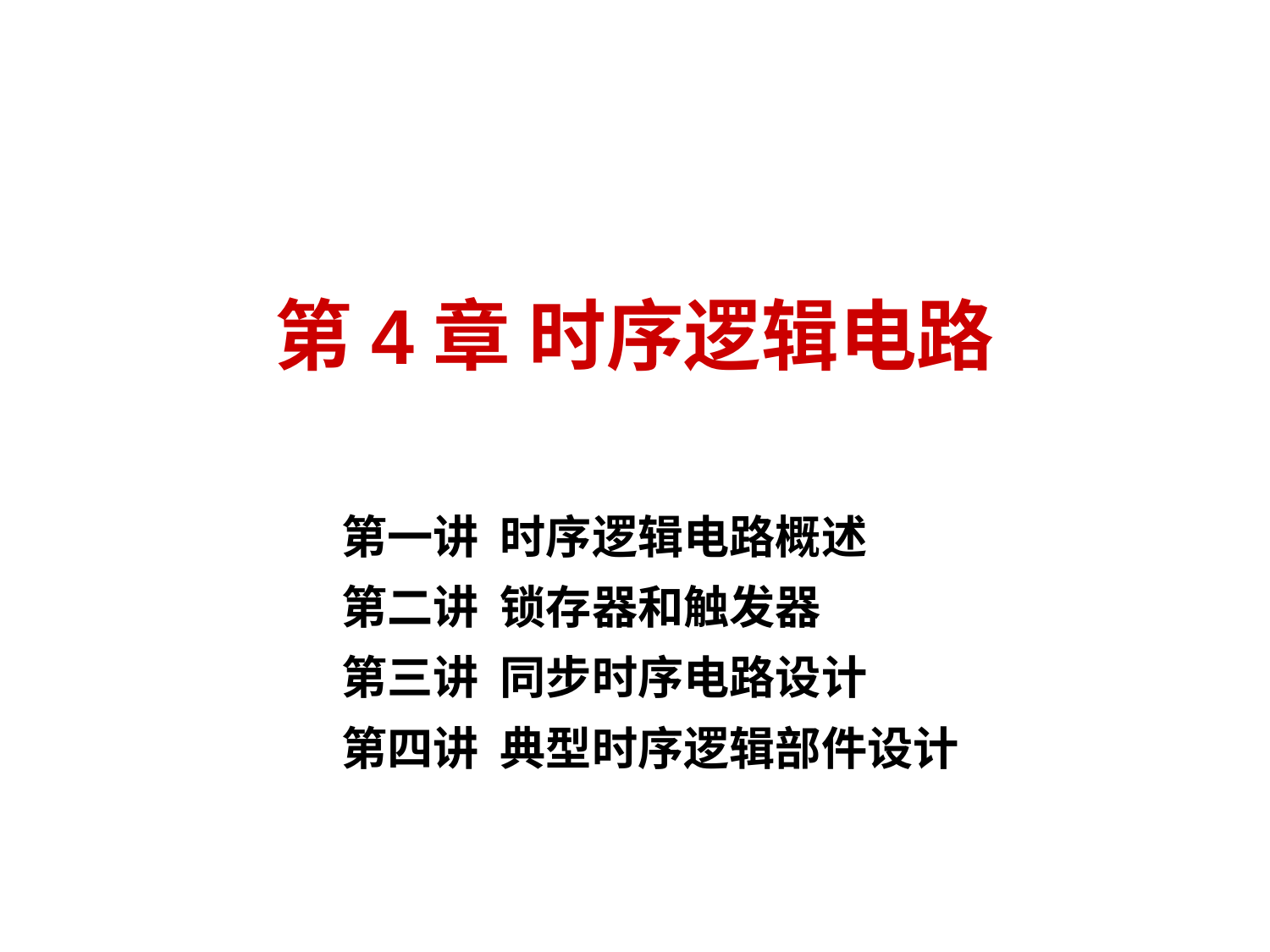

# 第4章 时序逻辑电路

第一讲  时序逻辑电路概述
第二讲  锁存器和触发器
第三讲  同步时序电路设计
第四讲  典型时序逻辑部件设计